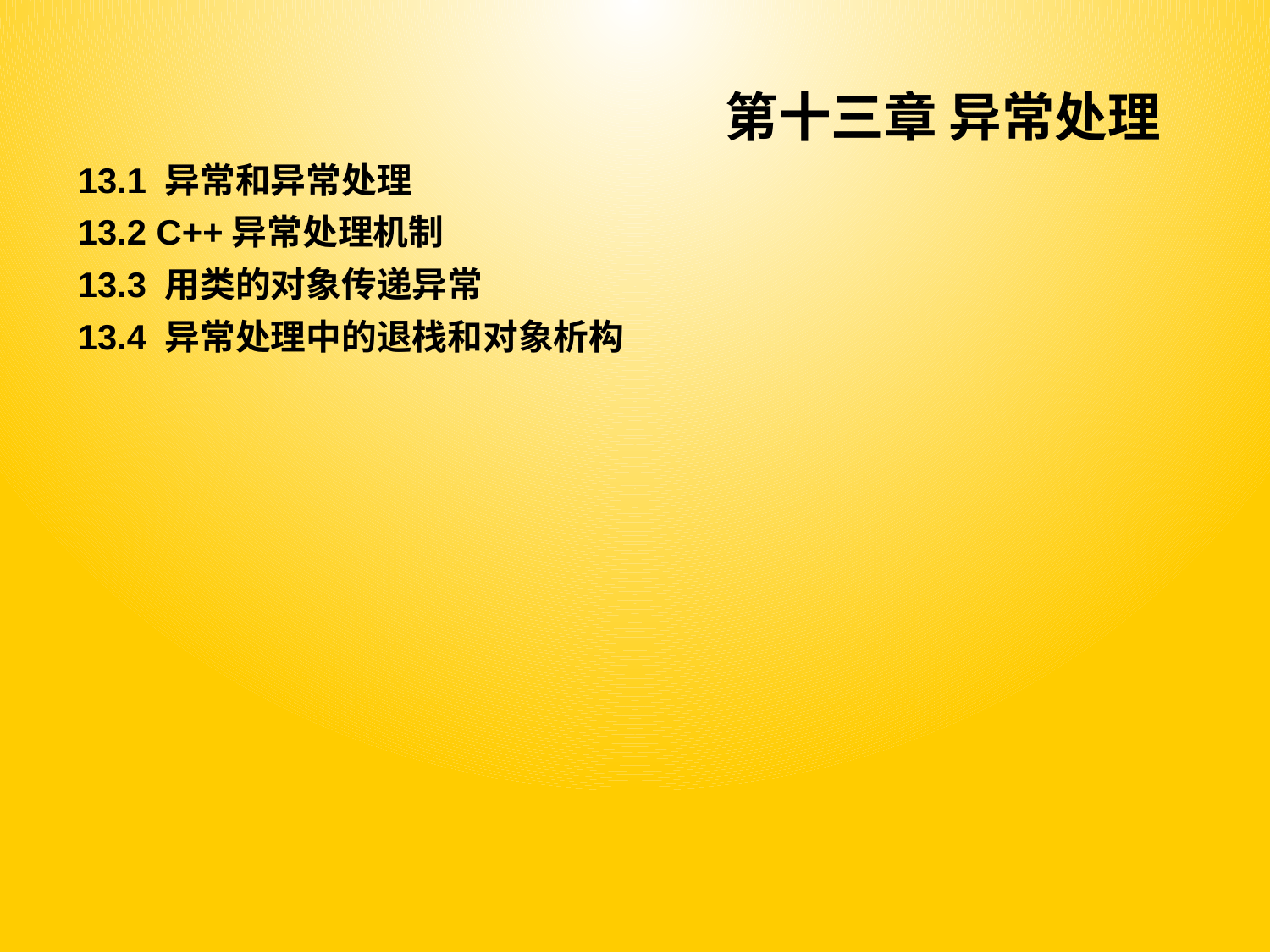

# 第十三章 异常处理
13.1 异常和异常处理
13.2 C++异常处理机制
13.3 用类的对象传递异常
13.4 异常处理中的退栈和对象析构